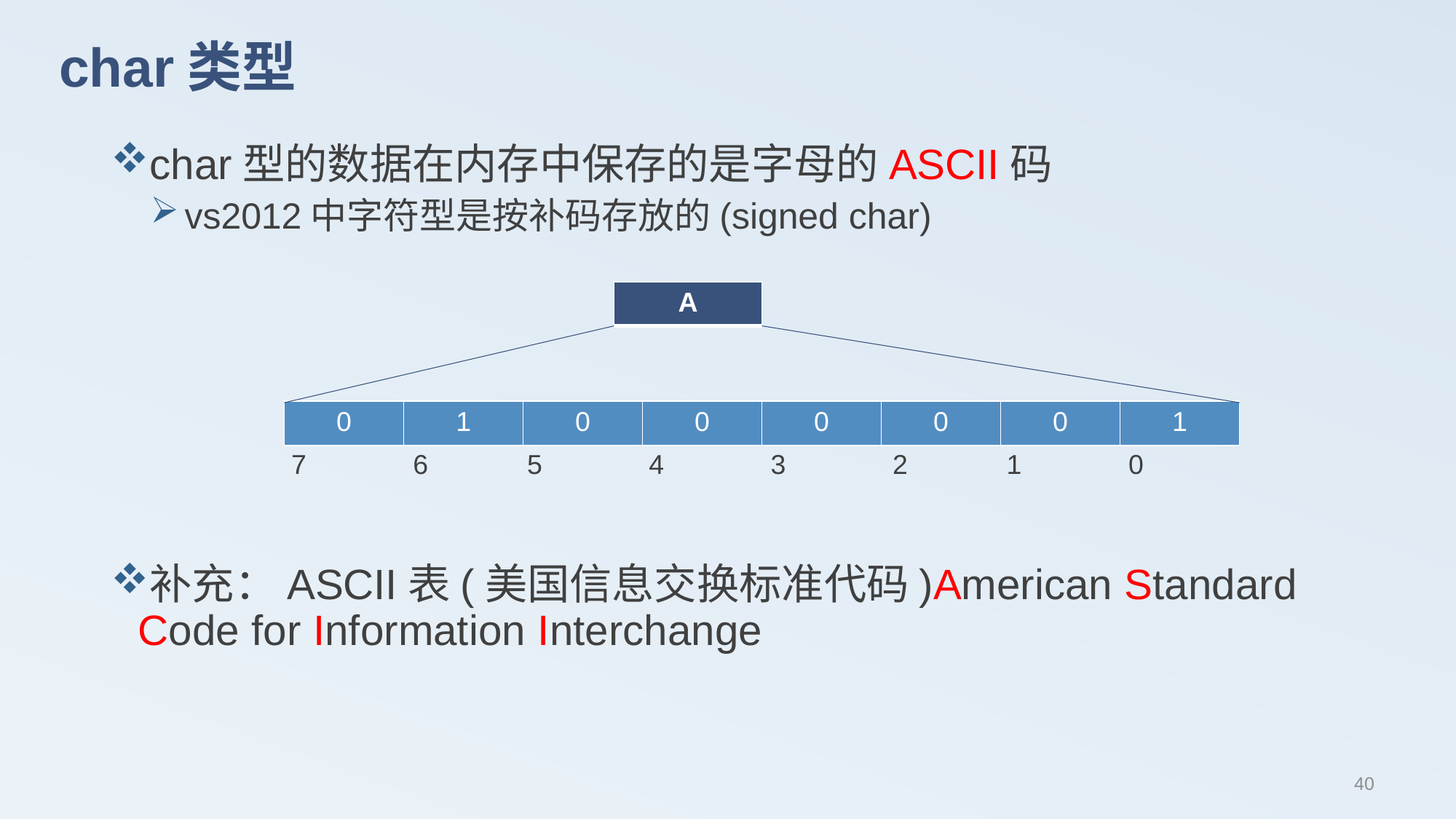

# char类型
char型的数据在内存中保存的是字母的ASCII码
vs2012中字符型是按补码存放的(signed char)

补充：ASCII表(美国信息交换标准代码)American Standard Code for Information Interchange
| A |
| --- |
| 0 | 1 | 0 | 0 | 0 | 0 | 0 | 1 |
| --- | --- | --- | --- | --- | --- | --- | --- |
7              6             5              4              3              2             1              0